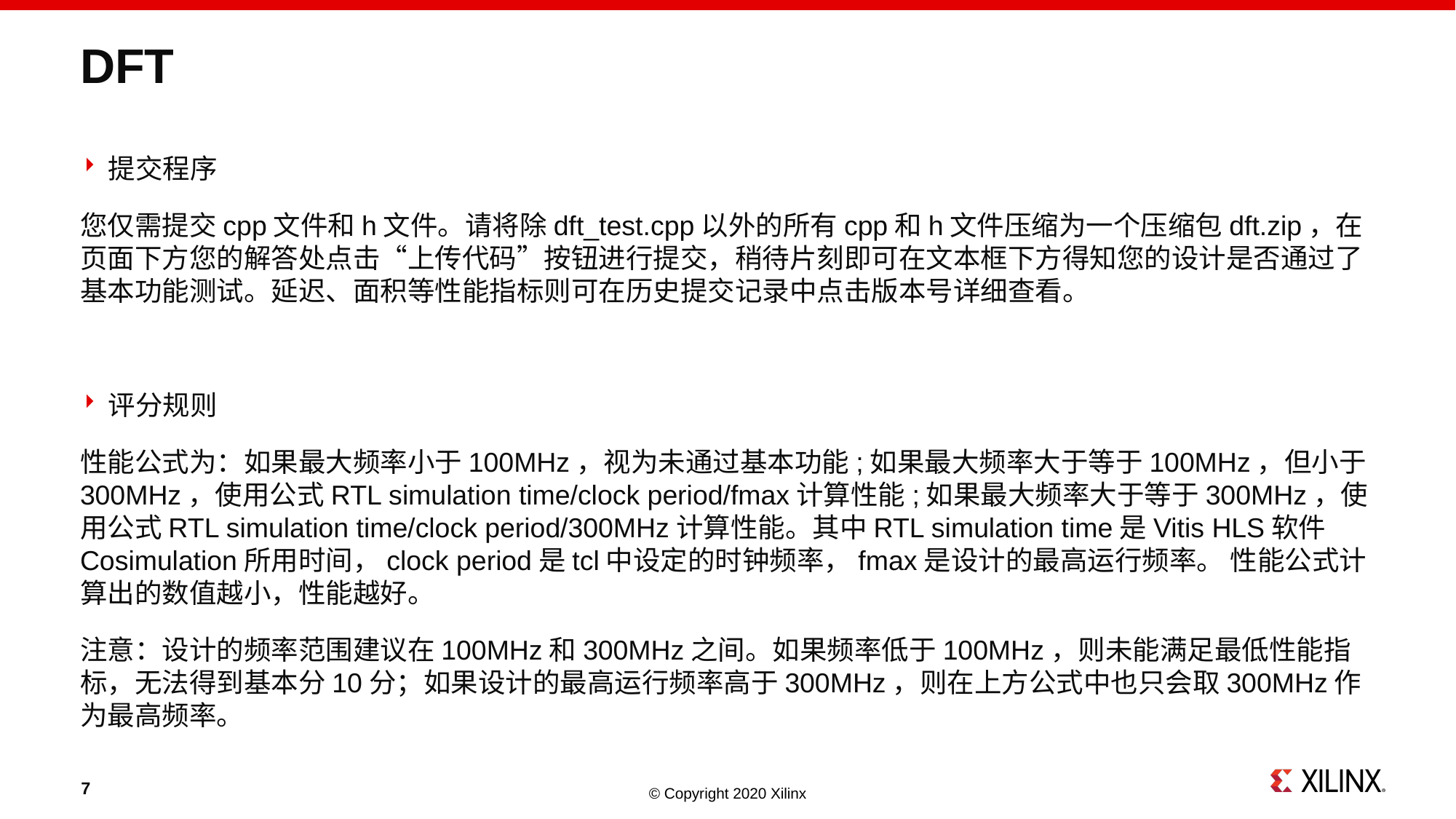

# DFT
提交程序
您仅需提交cpp文件和h文件。请将除dft_test.cpp以外的所有cpp和h文件压缩为一个压缩包dft.zip，在页面下方您的解答处点击“上传代码”按钮进行提交，稍待片刻即可在文本框下方得知您的设计是否通过了基本功能测试。延迟、面积等性能指标则可在历史提交记录中点击版本号详细查看。

评分规则
性能公式为：如果最大频率小于100MHz，视为未通过基本功能;如果最大频率大于等于100MHz，但小于300MHz，使用公式RTL simulation time/clock period/fmax计算性能;如果最大频率大于等于300MHz，使用公式RTL simulation time/clock period/300MHz计算性能。其中RTL simulation time是Vitis HLS软件Cosimulation所用时间，clock period是tcl中设定的时钟频率，fmax是设计的最高运行频率。 性能公式计算出的数值越小，性能越好。
注意：设计的频率范围建议在100MHz和300MHz之间。如果频率低于100MHz，则未能满足最低性能指标，无法得到基本分10分；如果设计的最高运行频率高于300MHz，则在上方公式中也只会取300MHz作为最高频率。
7